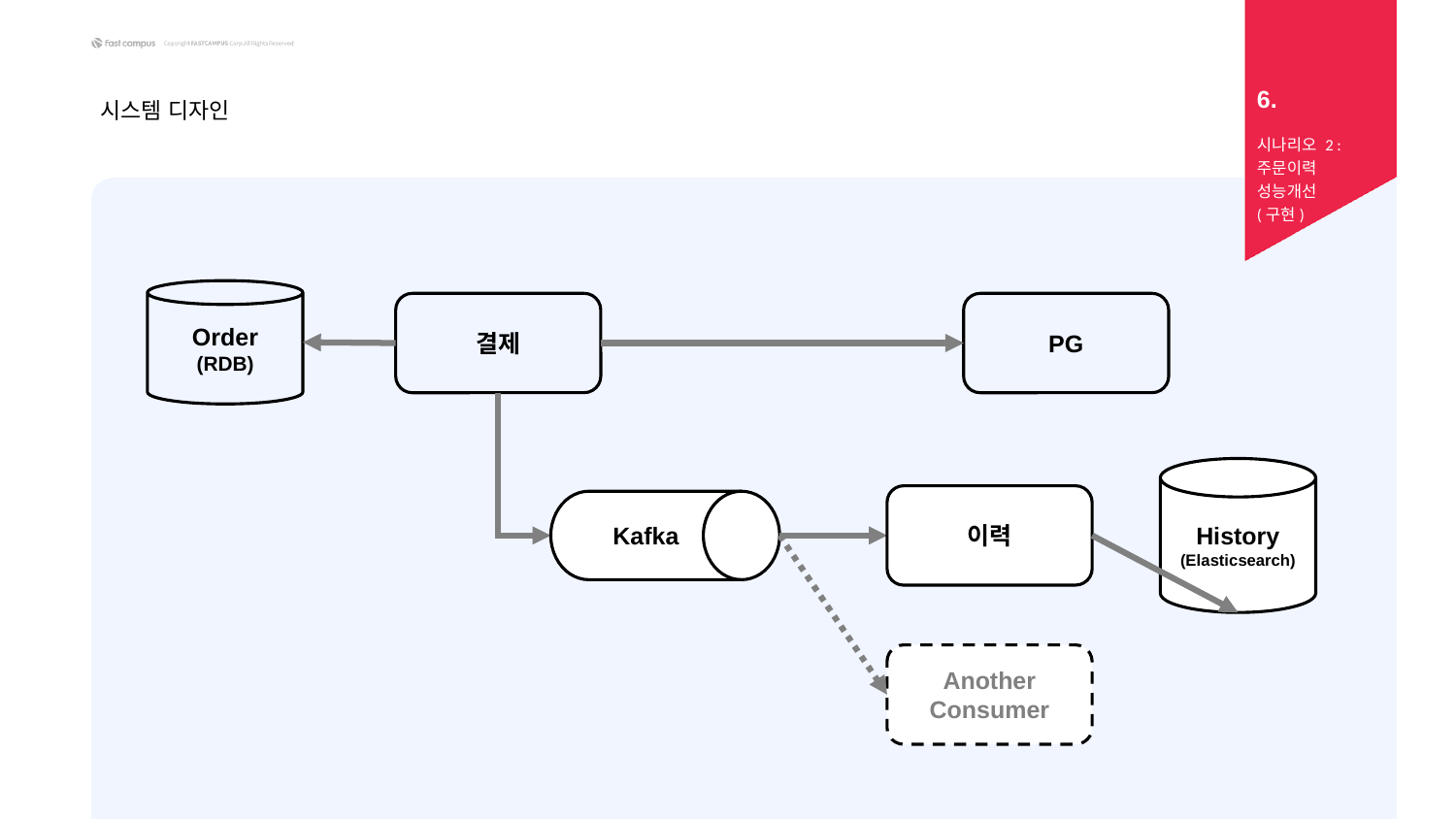

6.
# 시스템 디자인
시나리오 2 :
주문이력
성능개선
(구현)
Order
(RDB)
PG
결제
History
(Elasticsearch)
이력
Kafka
Another
Consumer